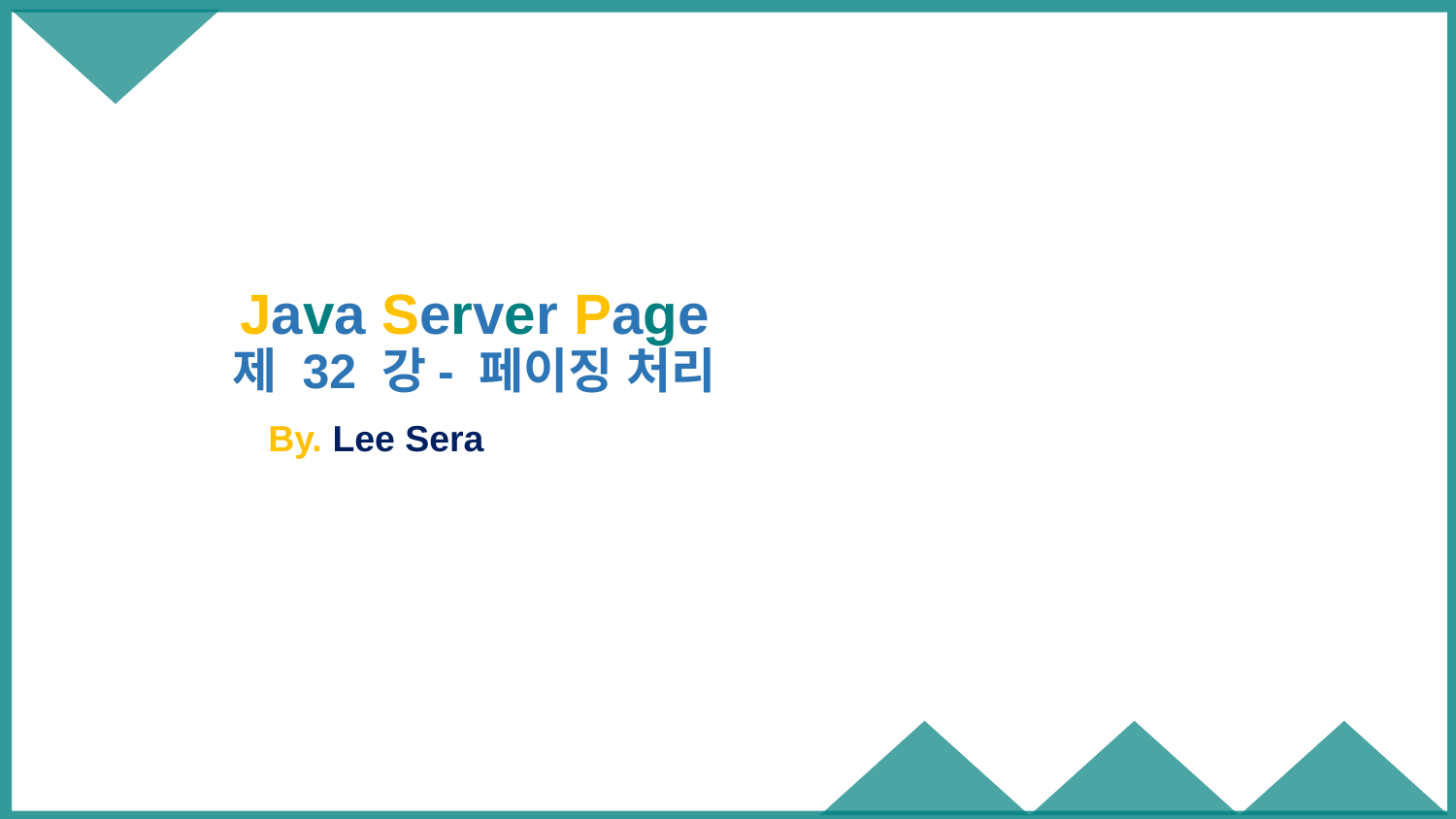

# Java Server Page 제 32 강- 페이징 처리
By. Lee Sera